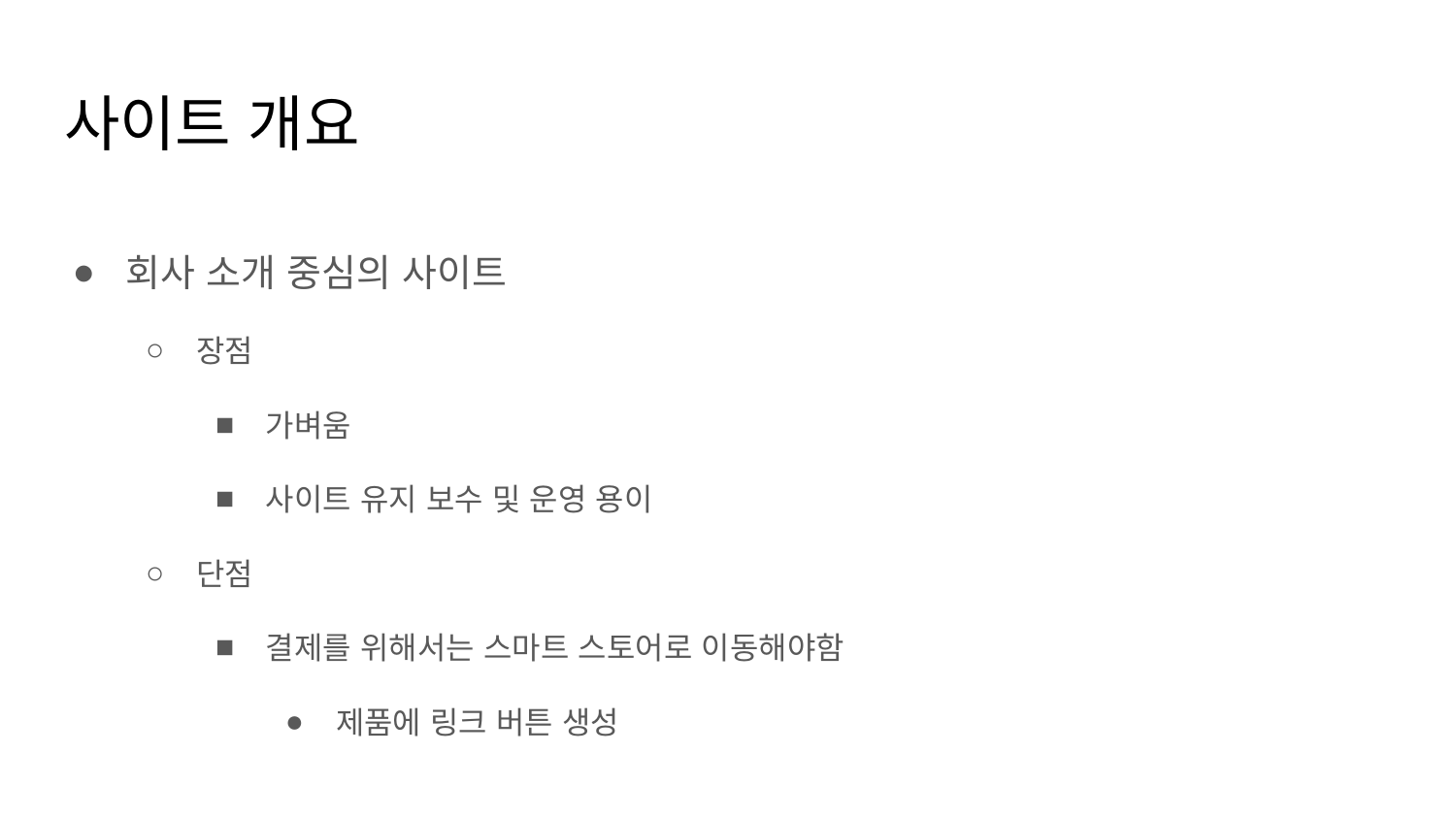

# 사이트 개요
회사 소개 중심의 사이트
장점
가벼움
사이트 유지 보수 및 운영 용이
단점
결제를 위해서는 스마트 스토어로 이동해야함
제품에 링크 버튼 생성